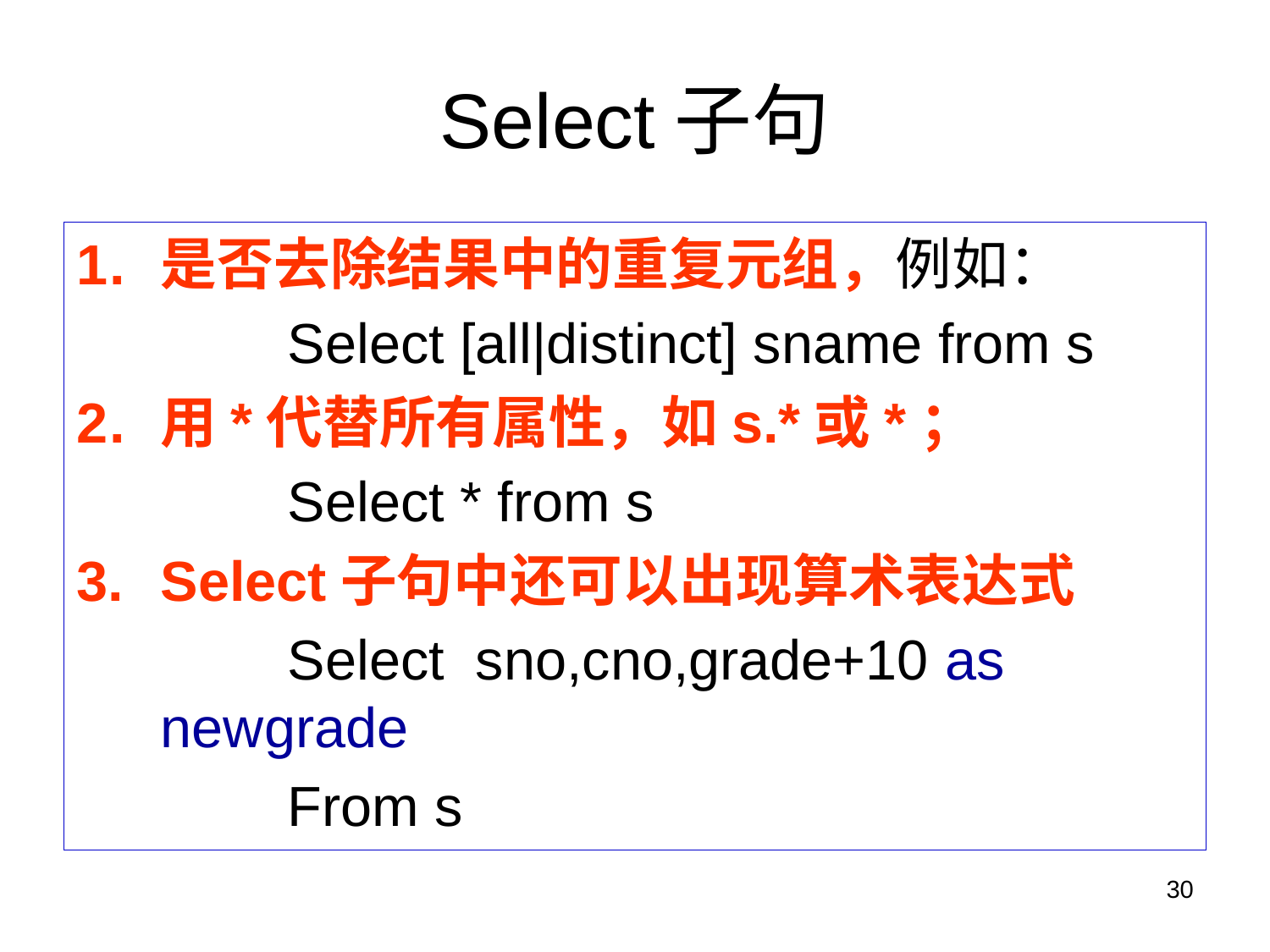

# Select子句
是否去除结果中的重复元组，例如：
		Select [all|distinct] sname from s
用*代替所有属性，如s.*或*；
		Select * from s
Select子句中还可以出现算术表达式
		Select  sno,cno,grade+10 as newgrade
		From s
30